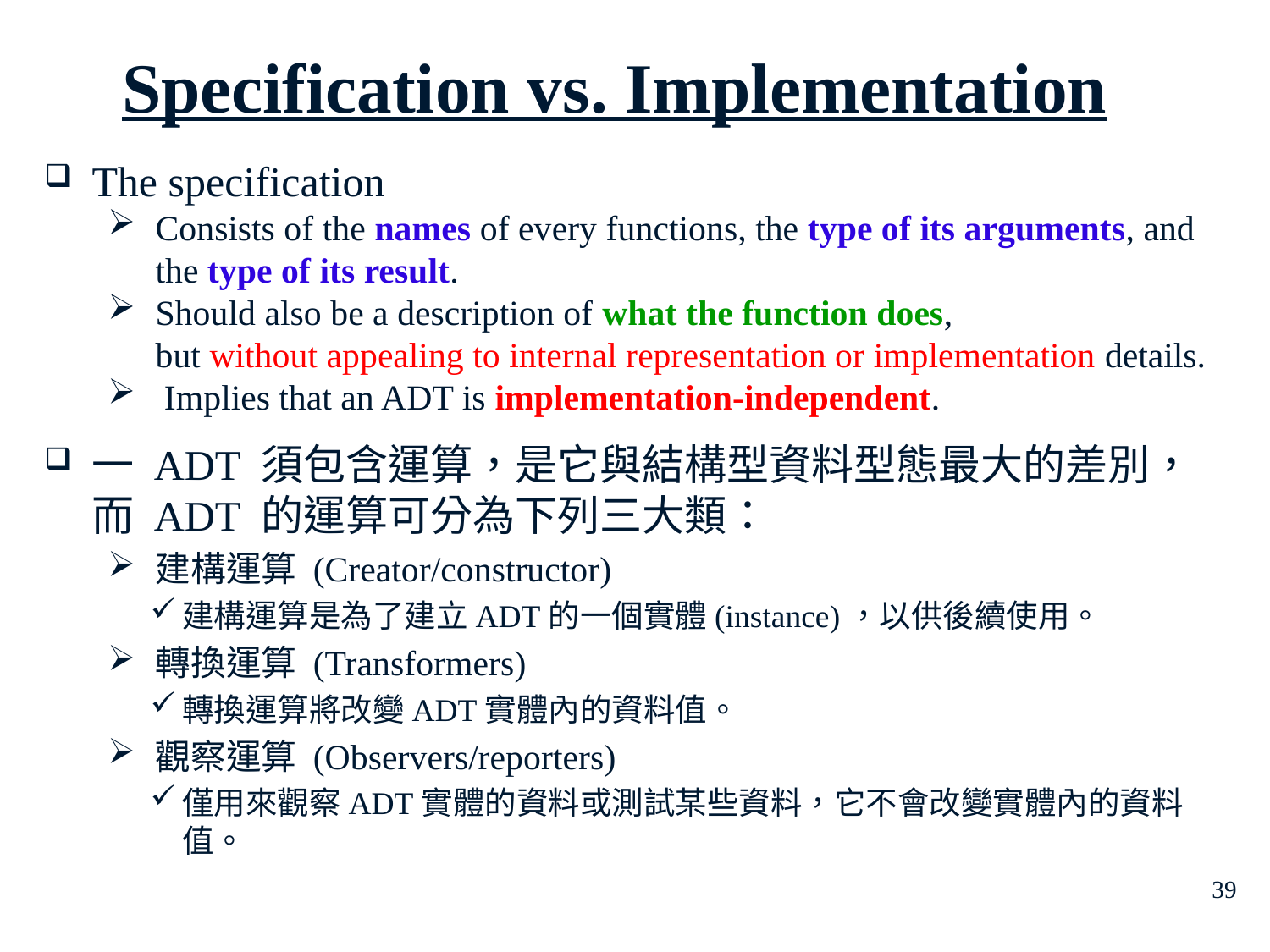

# Specification vs. Implementation
The specification
Consists of the names of every functions, the type of its arguments, and the type of its result.
Should also be a description of what the function does,
but without appealing to internal representation or implementation details.
 Implies that an ADT is implementation-independent.
一 ADT 須包含運算，是它與結構型資料型態最大的差別，
而 ADT 的運算可分為下列三大類：
建構運算 (Creator/constructor)
建構運算是為了建立ADT的一個實體(instance)，以供後續使用。
轉換運算 (Transformers)
轉換運算將改變ADT實體內的資料值。
觀察運算 (Observers/reporters)
僅用來觀察ADT實體的資料或測試某些資料，它不會改變實體內的資料值。

39